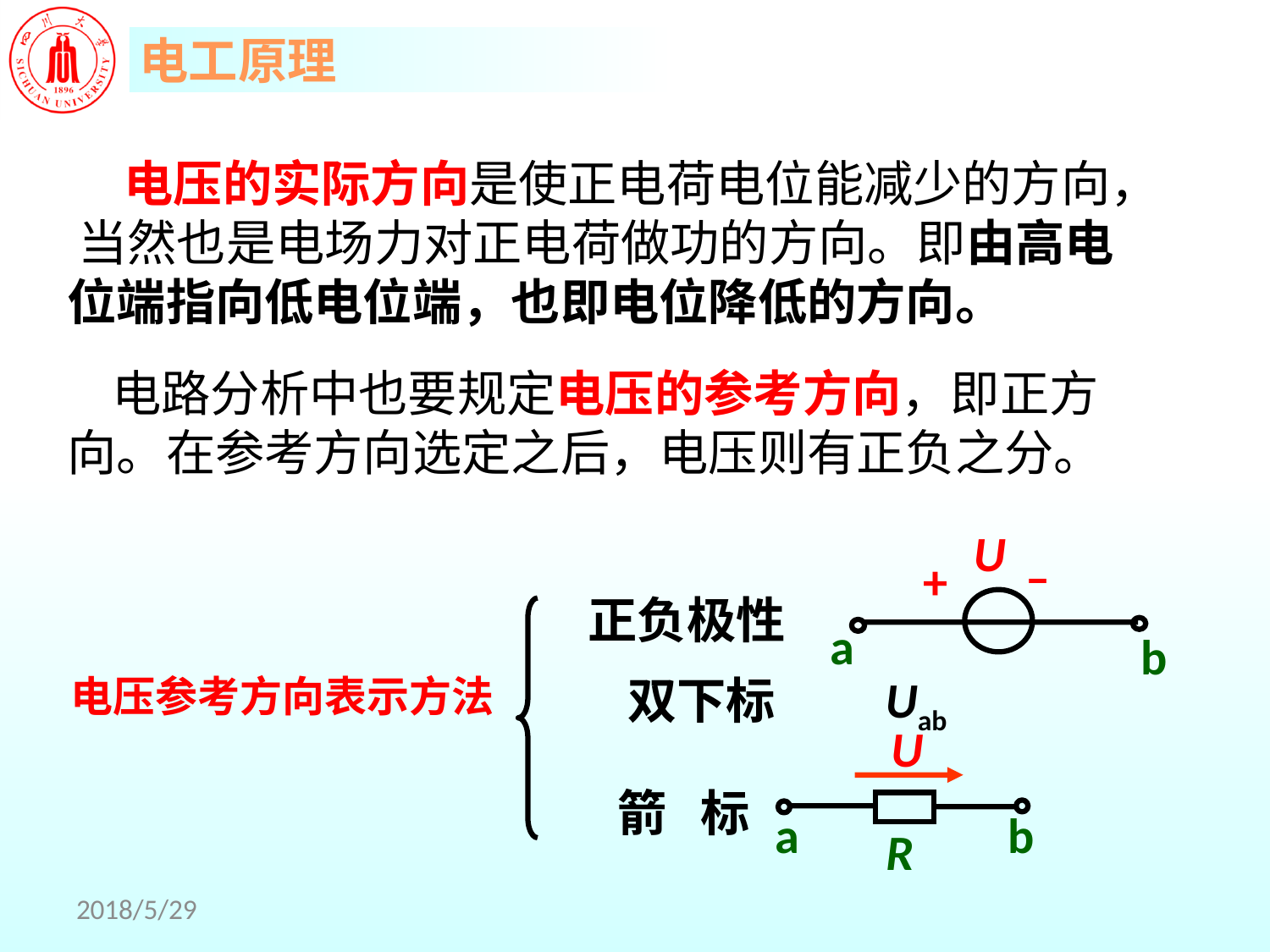

电压的实际方向是使正电荷电位能减少的方向， 当然也是电场力对正电荷做功的方向。即由高电位端指向低电位端，也即电位降低的方向。
   电路分析中也要规定电压的参考方向，即正方向。在参考方向选定之后，电压则有正负之分。

U
–
+

a

b
正负极性

Uab
 双下标
电压参考方向表示方法
U

a
b

R
箭   标
2018/5/29